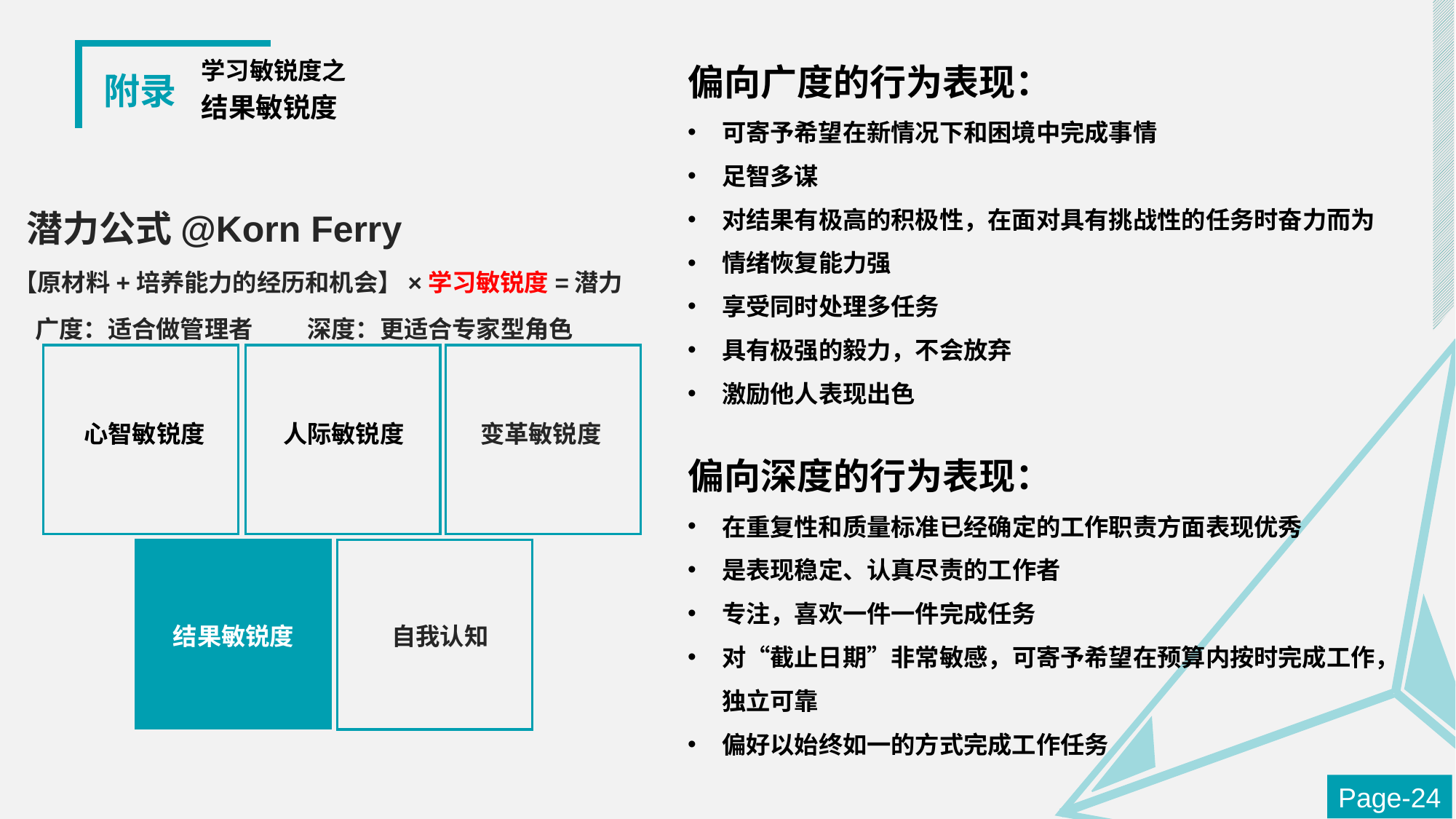

偏向广度的行为表现：
可寄予希望在新情况下和困境中完成事情
足智多谋
对结果有极高的积极性，在面对具有挑战性的任务时奋力而为
情绪恢复能力强
享受同时处理多任务
具有极强的毅力，不会放弃
激励他人表现出色
附录
学习敏锐度之
结果敏锐度
潜力公式@Korn Ferry
【原材料+培养能力的经历和机会】×学习敏锐度=潜力
广度：适合做管理者          深度：更适合专家型角色

心智敏锐度
人际敏锐度
变革敏锐度
偏向深度的行为表现：
在重复性和质量标准已经确定的工作职责方面表现优秀
是表现稳定、认真尽责的工作者
专注，喜欢一件一件完成任务
对“截止日期”非常敏感，可寄予希望在预算内按时完成工作，独立可靠
偏好以始终如一的方式完成工作任务

结果敏锐度
自我认知
Page-24